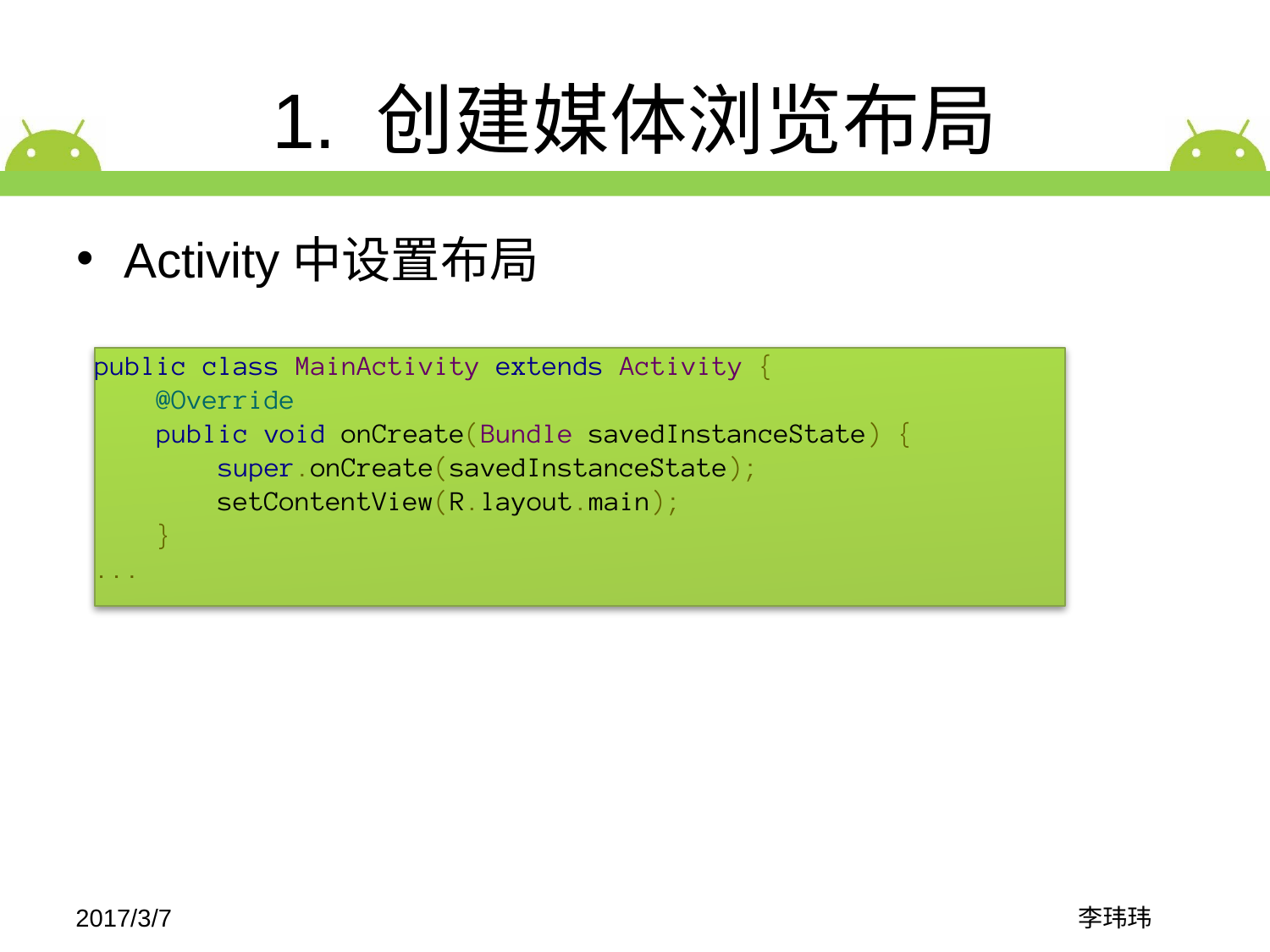

# 1. 创建媒体浏览布局
Activity中设置布局
public class MainActivity extends Activity {
    @Override
    public void onCreate(Bundle savedInstanceState) {
        super.onCreate(savedInstanceState);
        setContentView(R.layout.main);
    }
...